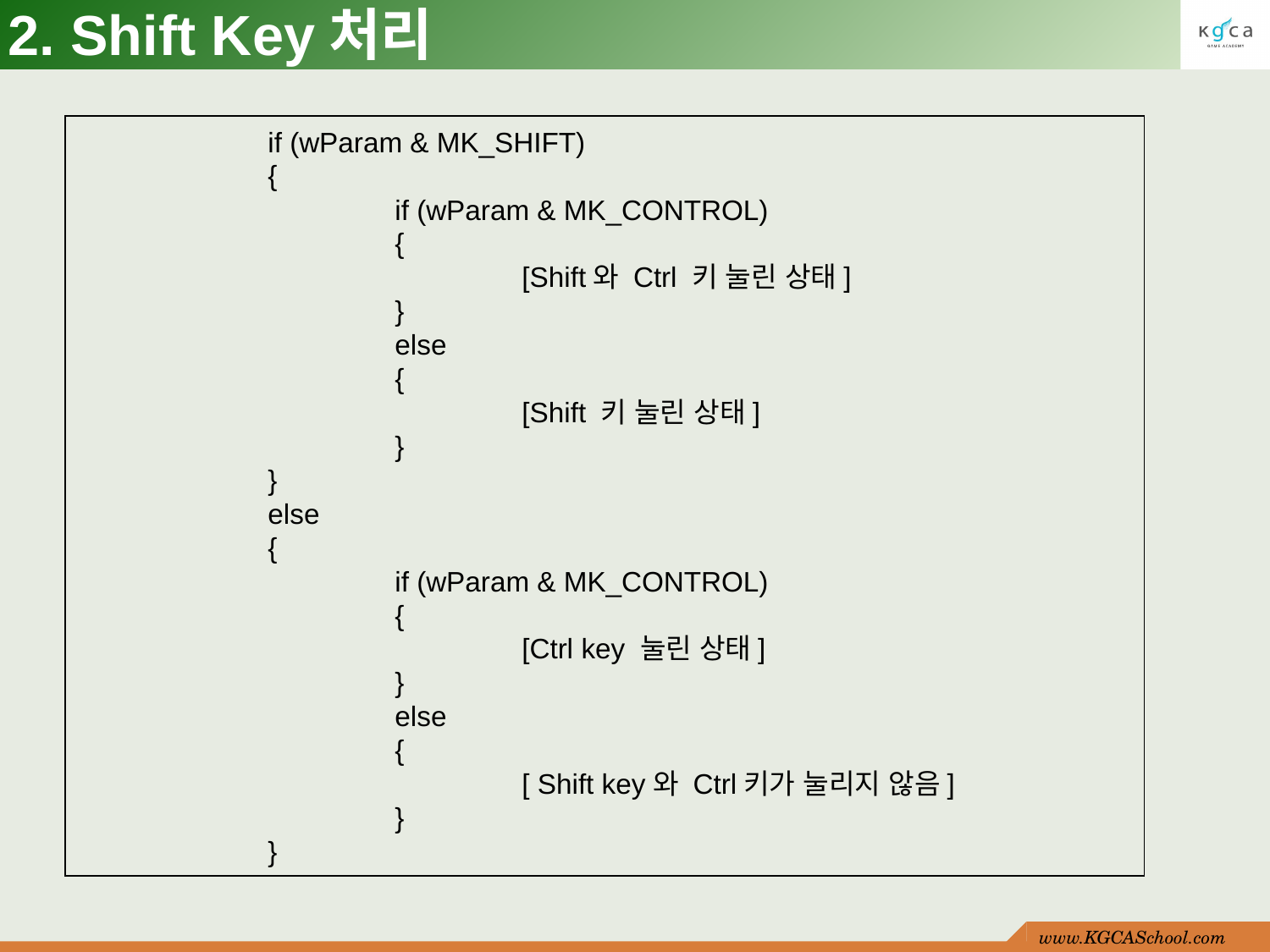

# 2. Shift Key처리
	if (wParam & MK_SHIFT)
	{
		if (wParam & MK_CONTROL)
		{
			[Shift와 Ctrl 키 눌린 상태]
		}
		else
		{
			[Shift 키 눌린 상태]
		}
	}
    	else
    	{
		if (wParam & MK_CONTROL)
		{
			[Ctrl key 눌린 상태]
		}
	  	else
		{
			[ Shift key와 Ctrl키가 눌리지 않음]
		}
	}